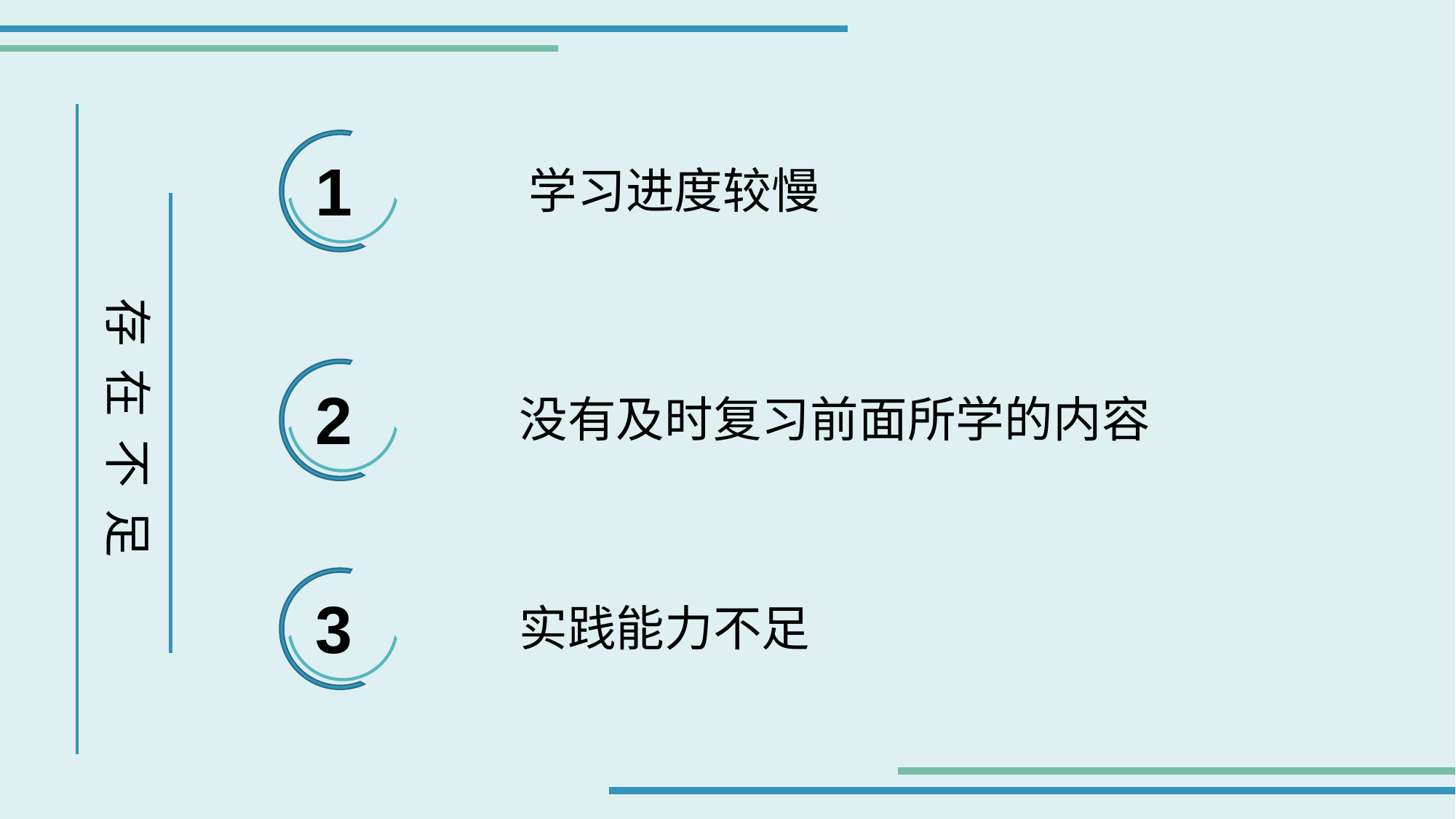

1
       学习进度较慢
      存  在  不  足

2
       没有及时复习前面所学的内容

3
       实践能力不足